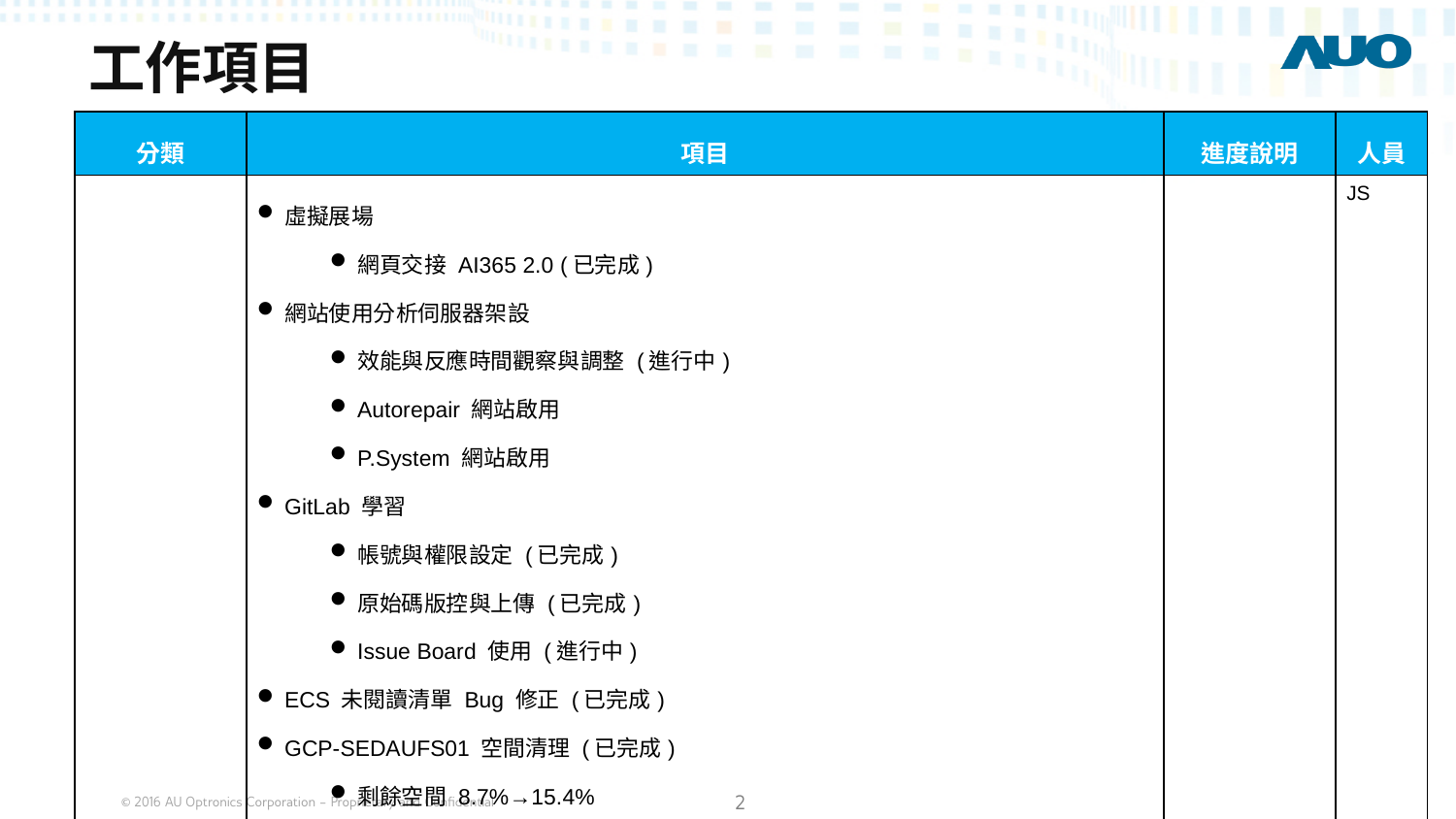

# 工作項目
| 分類 | 項目 | 進度說明 | 人員 |
| --- | --- | --- | --- |
|  | 虛擬展場 網頁交接 AI365 2.0 (已完成) 網站使用分析伺服器架設 效能與反應時間觀察與調整 (進行中) Autorepair 網站啟用 P.System 網站啟用 GitLab 學習 帳號與權限設定 (已完成) 原始碼版控與上傳 (已完成) Issue Board 使用 (進行中) ECS 未閱讀清單 Bug 修正 (已完成) GCP-SEDAUFS01 空間清理 (已完成) 剩餘空間 8.7%→15.4% IE Dashboard 修改 (已完成) 網站轉址規則清理 (進行中) |  | JS |